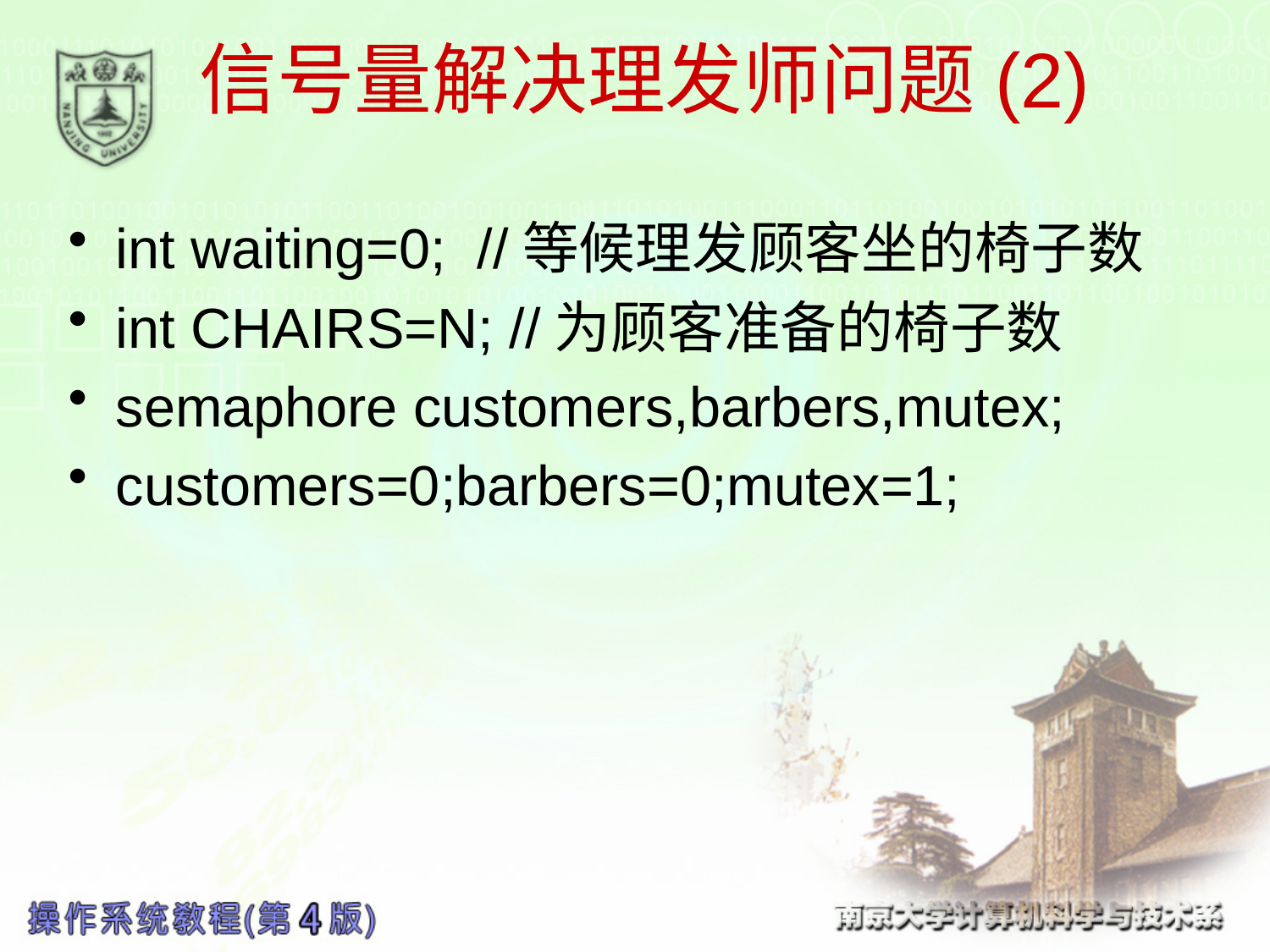

# 信号量解决理发师问题(2)
int waiting=0;  //等候理发顾客坐的椅子数
int CHAIRS=N; //为顾客准备的椅子数
semaphore customers,barbers,mutex;
customers=0;barbers=0;mutex=1;